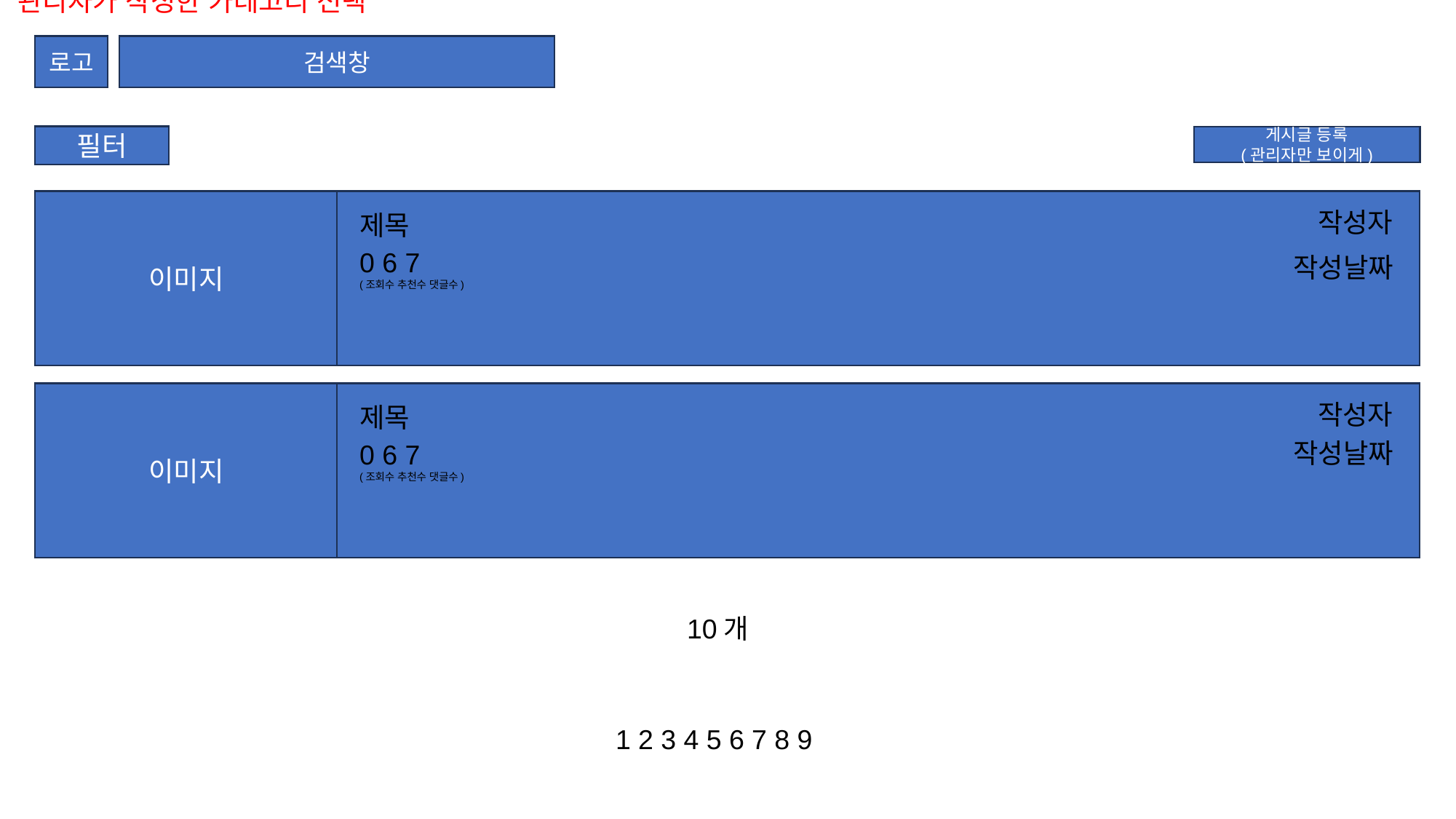

관리자가 작성한 카테고리 선택
로고
검색창
필터
게시글 등록
(관리자만 보이게)

이미지
작성자
제목
작성 날짜
0 6 7
(조회수 추천수 댓글수)
작성날짜

이미지
작성자
제목
0 6 7
(조회수 추천수 댓글수)
작성날짜
10개
1 2 3 4 5 6 7 8 9